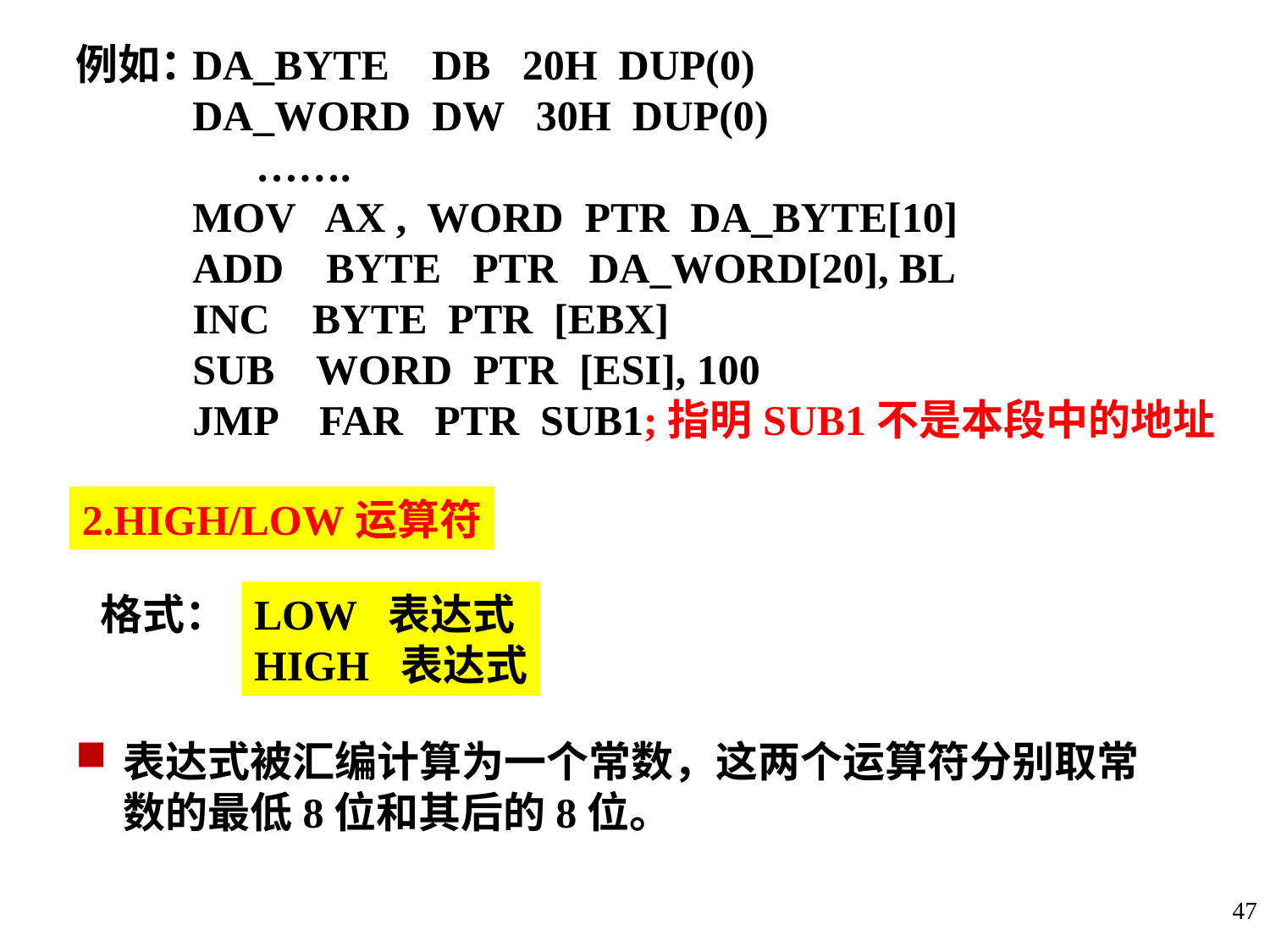

例如：
DA_BYTE    DB   20H  DUP(0)
DA_WORD  DW   30H  DUP(0)
      …….
MOV   AX ,  WORD  PTR  DA_BYTE[10]
ADD    BYTE   PTR   DA_WORD[20], BL
INC    BYTE  PTR  [EBX]
SUB    WORD  PTR  [ESI], 100
JMP    FAR   PTR  SUB1;指明SUB1不是本段中的地址
2.HIGH/LOW运算符
格式：
LOW  表达式
HIGH  表达式
表达式被汇编计算为一个常数，这两个运算符分别取常数的最低8位和其后的8位。
47